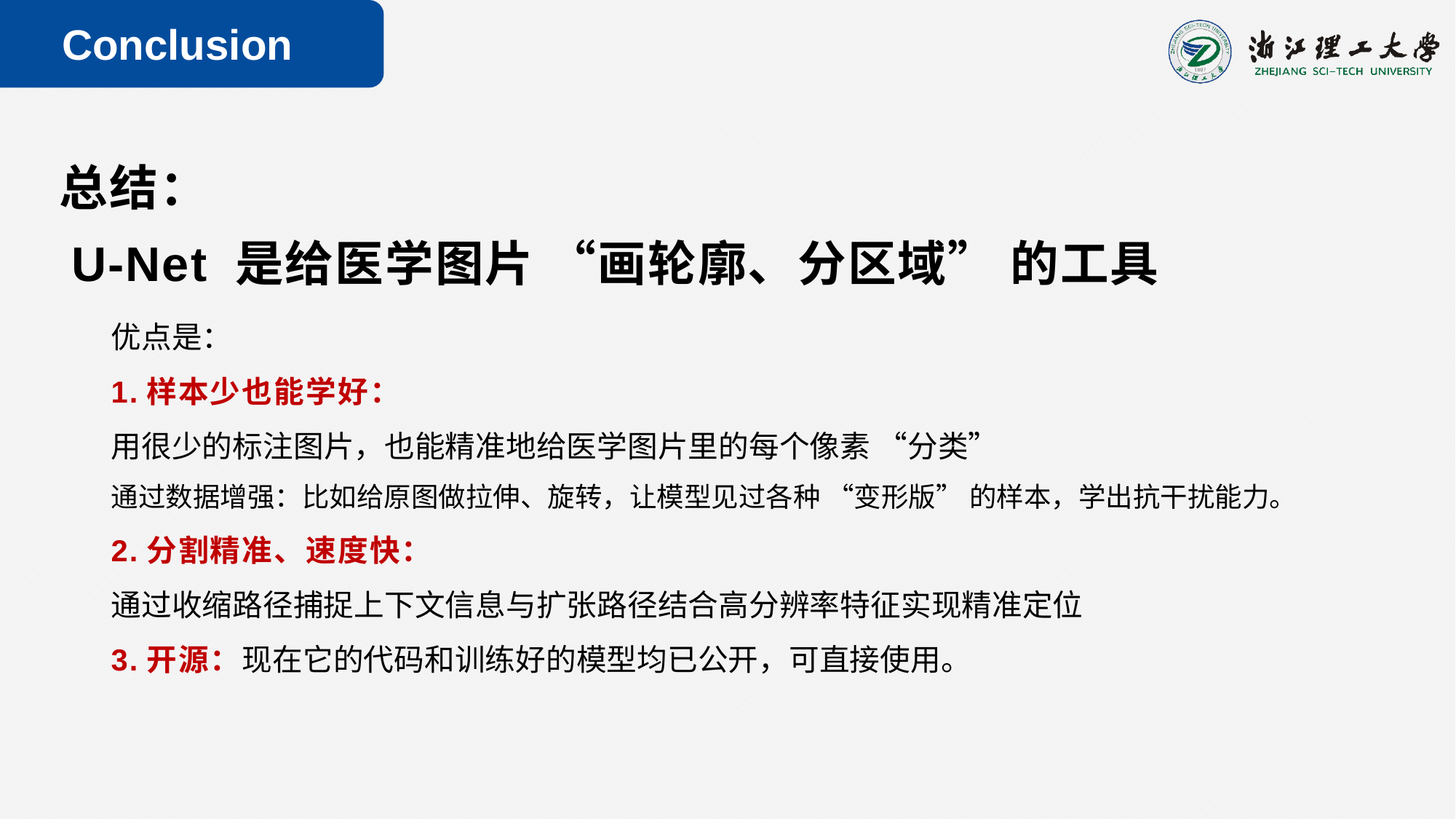

Conclusion
总结：
 U-Net 是给医学图片 “画轮廓、分区域” 的工具

优点是：
1.样本少也能学好：
用很少的标注图片，也能精准地给医学图片里的每个像素 “分类”
通过数据增强：比如给原图做拉伸、旋转，让模型见过各种 “变形版” 的样本，学出抗干扰能力。
2.分割精准、速度快：
通过收缩路径捕捉上下文信息与扩张路径结合高分辨率特征实现精准定位
3.开源：现在它的代码和训练好的模型均已公开，可直接使用。